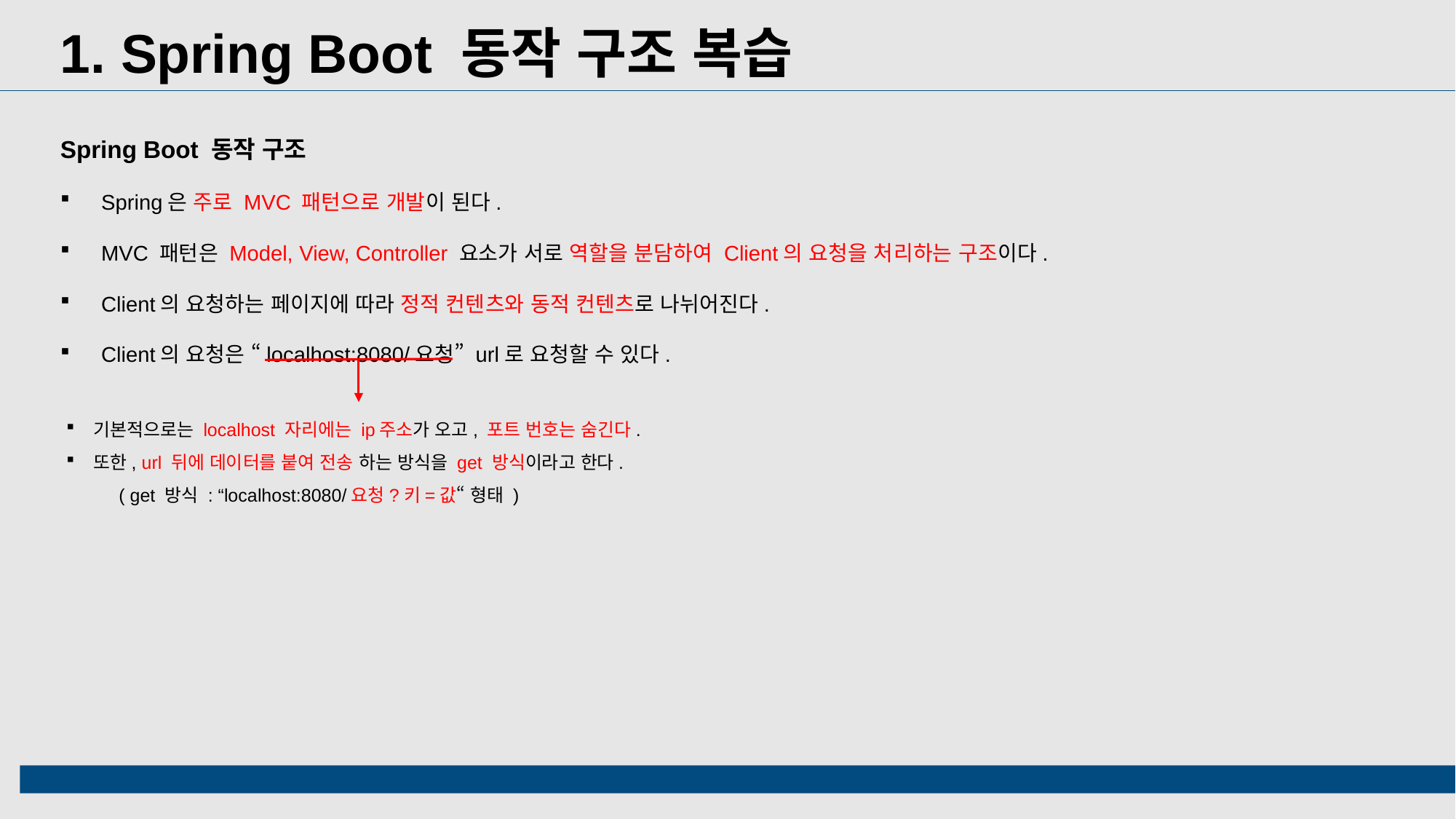

1. Spring Boot 동작 구조 복습
Spring Boot 동작 구조
Spring은 주로 MVC 패턴으로 개발이 된다.
MVC 패턴은 Model, View, Controller 요소가 서로 역할을 분담하여 Client의 요청을 처리하는 구조이다.
Client의 요청하는 페이지에 따라 정적 컨텐츠와 동적 컨텐츠로 나뉘어진다.
Client의 요청은 “localhost:8080/요청” url로 요청할 수 있다.
기본적으로는 localhost 자리에는 ip주소가 오고, 포트 번호는 숨긴다.
또한, url 뒤에 데이터를 붙여 전송 하는 방식을 get 방식이라고 한다.           ( get 방식 : “localhost:8080/요청?키=값“ 형태 )